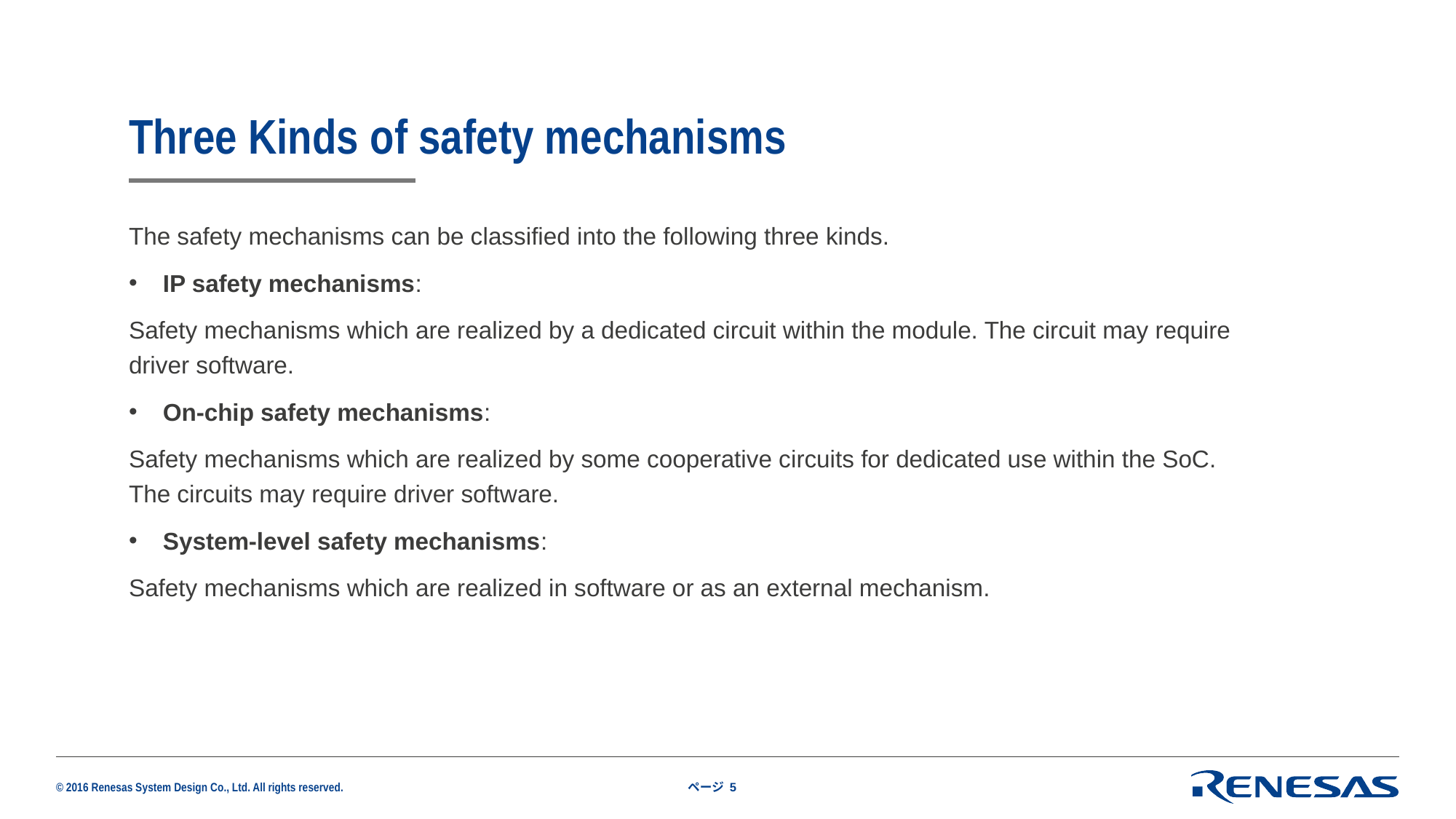

# Three Kinds of safety mechanisms
The safety mechanisms can be classified into the following three kinds.
IP safety mechanisms:
Safety mechanisms which are realized by a dedicated circuit within the module. The circuit may require driver software.
On-chip safety mechanisms:
Safety mechanisms which are realized by some cooperative circuits for dedicated use within the SoC. The circuits may require driver software.
System-level safety mechanisms:
Safety mechanisms which are realized in software or as an external mechanism.
ページ 5